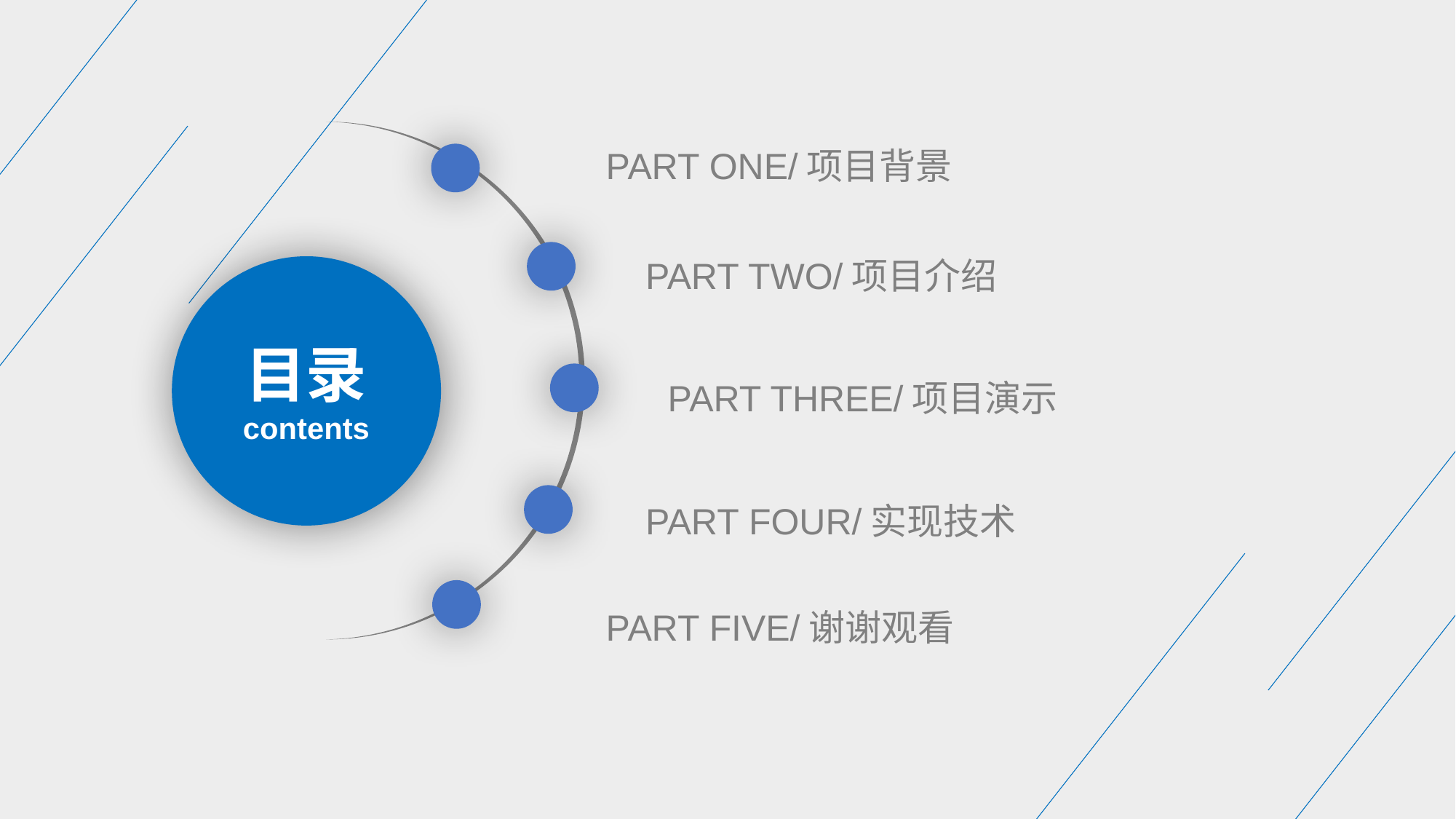

PART ONE/项目背景

PART TWO/项目介绍

目录
contents
PART THREE/项目演示

PART FOUR/实现技术

PART FIVE/谢谢观看